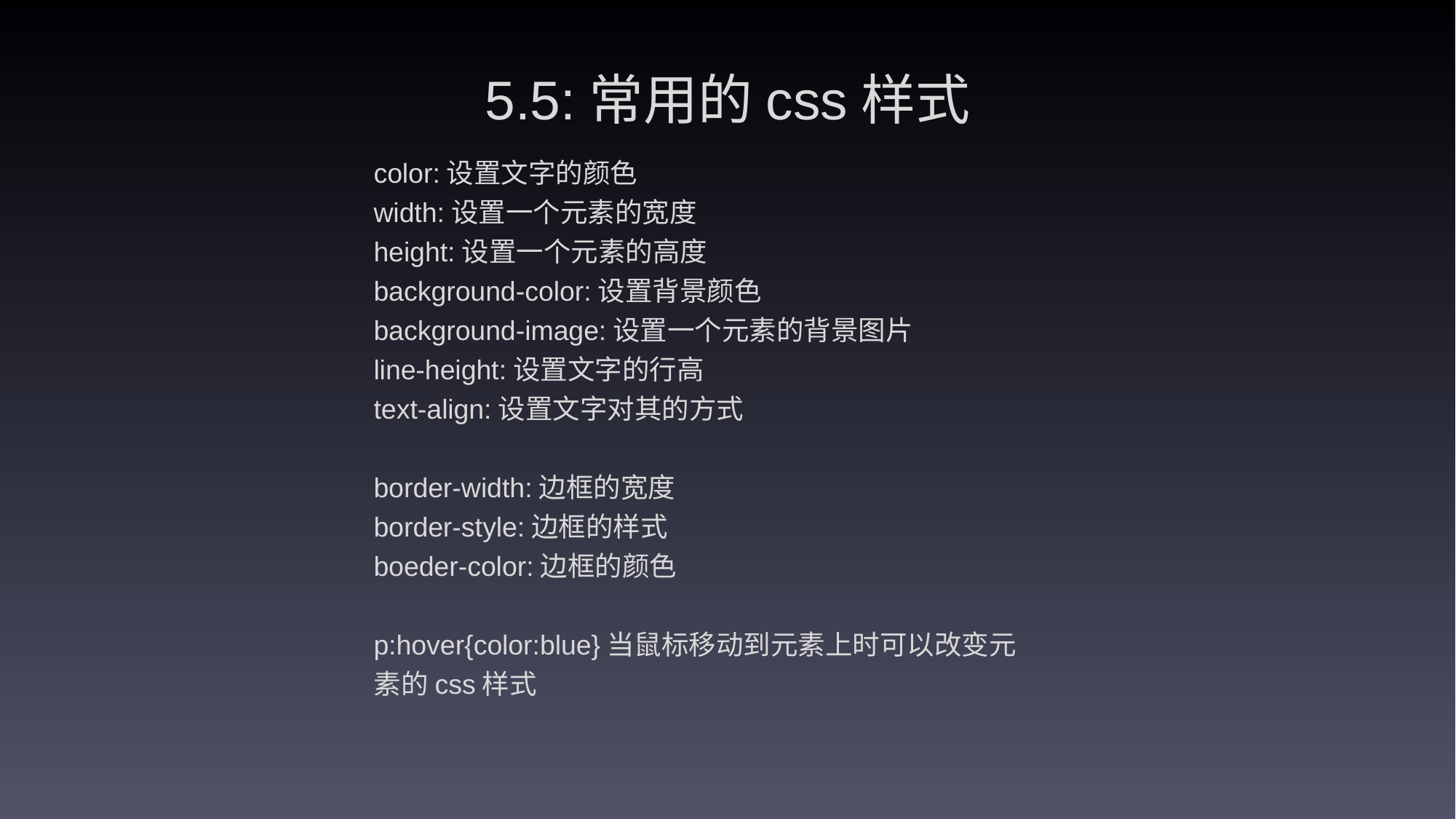

5.5:常用的css样式
color:设置文字的颜色
width:设置一个元素的宽度
height:设置一个元素的高度
background-color:设置背景颜色
background-image:设置一个元素的背景图片
line-height:设置文字的行高
text-align:设置文字对其的方式

border-width:边框的宽度
border-style:边框的样式
boeder-color:边框的颜色

p:hover{color:blue}当鼠标移动到元素上时可以改变元素的css样式